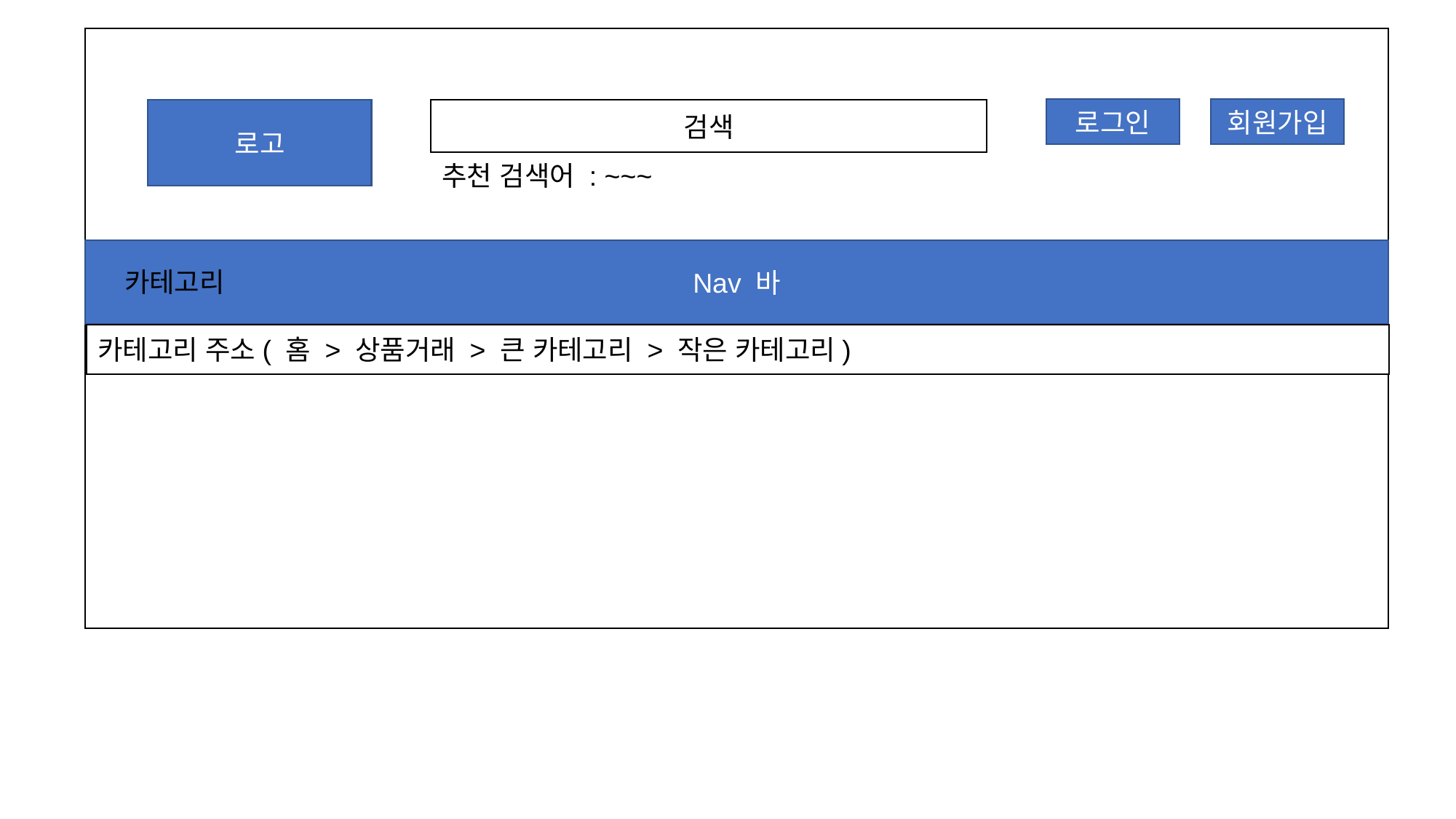

로그인
회원가입
로고
검색
추천 검색어 : ~~~
Nav 바
카테고리
카테고리 주소( 홈 > 상품거래 > 큰 카테고리 > 작은 카테고리)